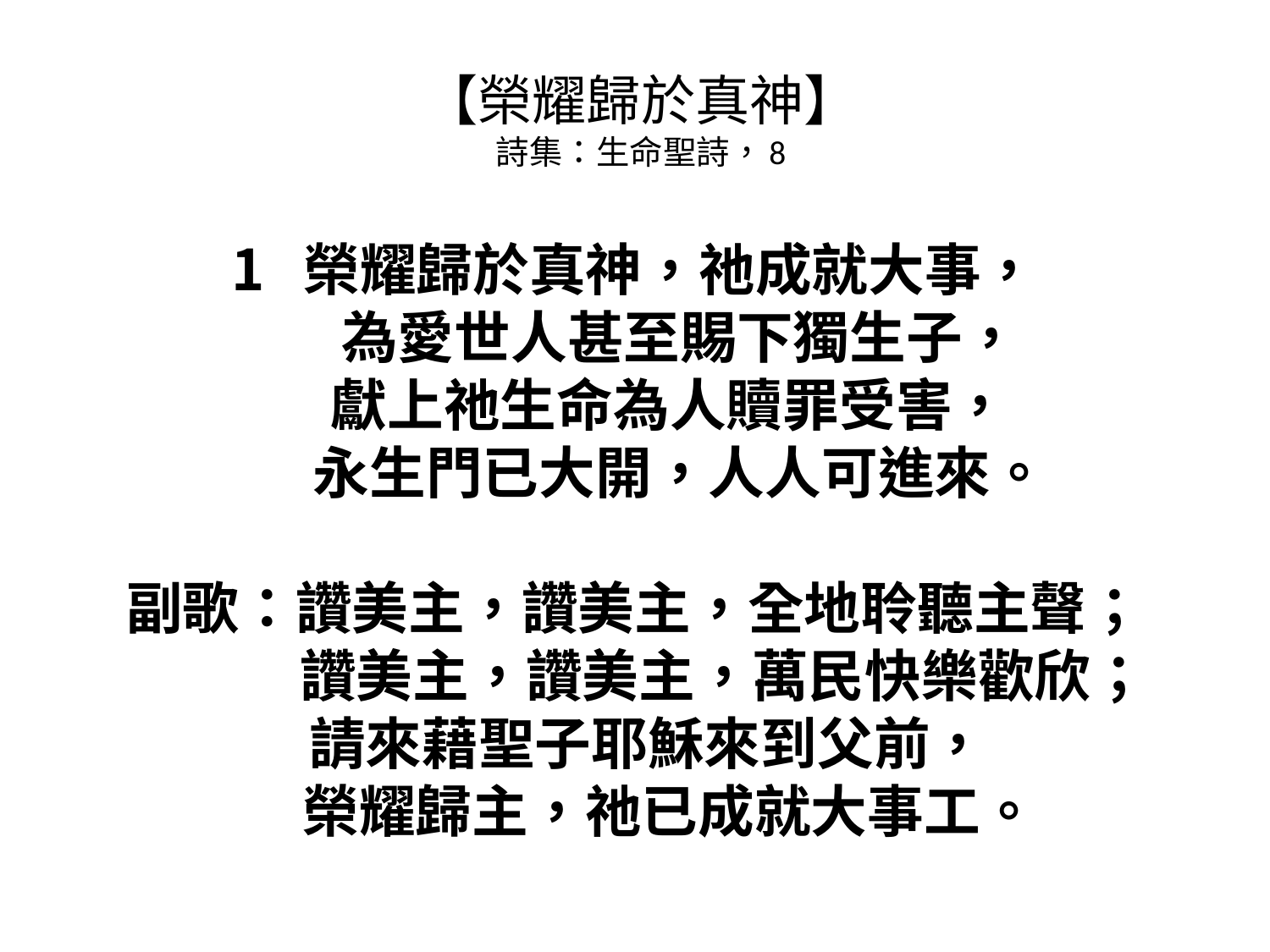

# 【榮耀歸於真神】 詩集：生命聖詩，8
榮耀歸於真神，祂成就大事，
      為愛世人甚至賜下獨生子，
獻上祂生命為人贖罪受害，
      永生門已大開，人人可進來。
副歌：讚美主，讚美主，全地聆聽主聲；
　    讚美主，讚美主，萬民快樂歡欣；
 請來藉聖子耶穌來到父前，
榮耀歸主，祂已成就大事工。